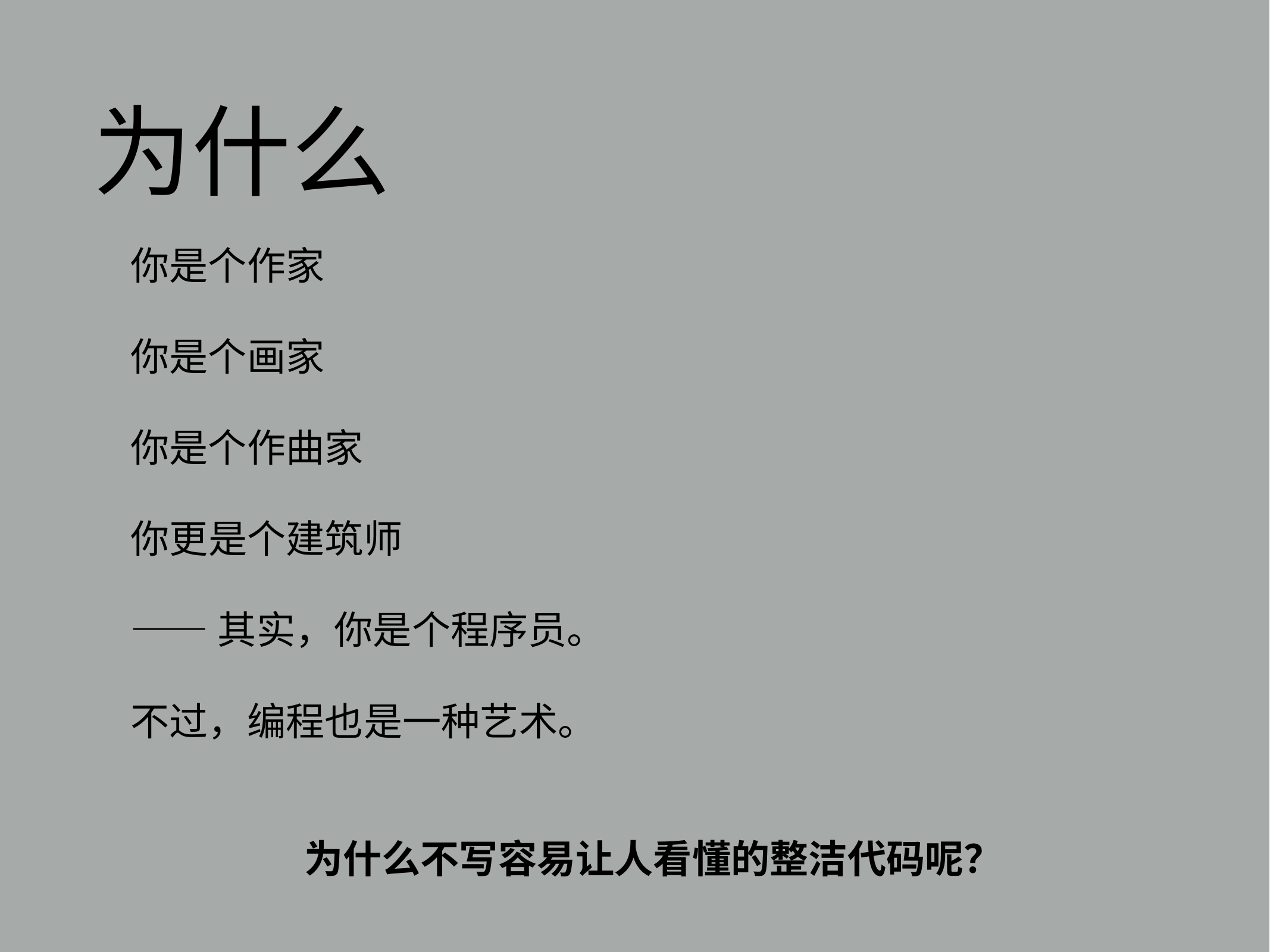

# 为什么
你是个作家
你是个画家
你是个作曲家
你更是个建筑师
——其实，你是个程序员。
不过，编程也是一种艺术。

为什么不写容易让人看懂的整洁代码呢？